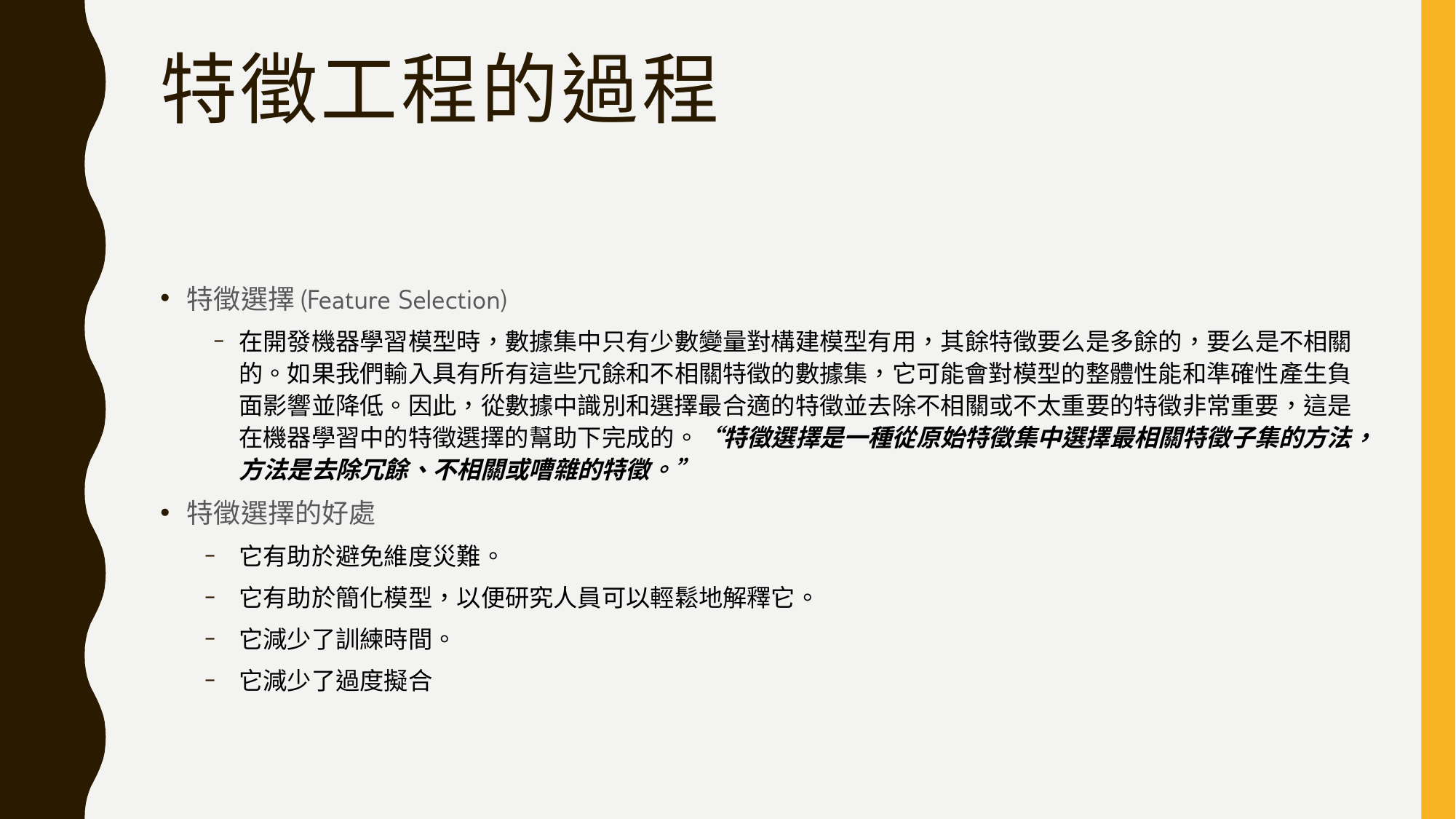

# 特徵工程的過程
特徵選擇(Feature Selection)
在開發機器學習模型時，數據集中只有少數變量對構建模型有用，其餘特徵要么是多餘的，要么是不相關的。如果我們輸入具有所有這些冗餘和不相關特徵的數據集，它可能會對模型的整體性能和準確性產生負面影響並降低。因此，從數據中識別和選擇最合適的特徵並去除不相關或不太重要的特徵非常重要，這是在機器學習中的特徵選擇的幫助下完成的。“特徵選擇是一種從原始特徵集中選擇最相關特徵子集的方法，方法是去除冗餘、不相關或嘈雜的特徵。”
特徵選擇的好處
它有助於避免維度災難。
它有助於簡化模型，以便研究人員可以輕鬆地解釋它。
它減少了訓練時間。
它減少了過度擬合